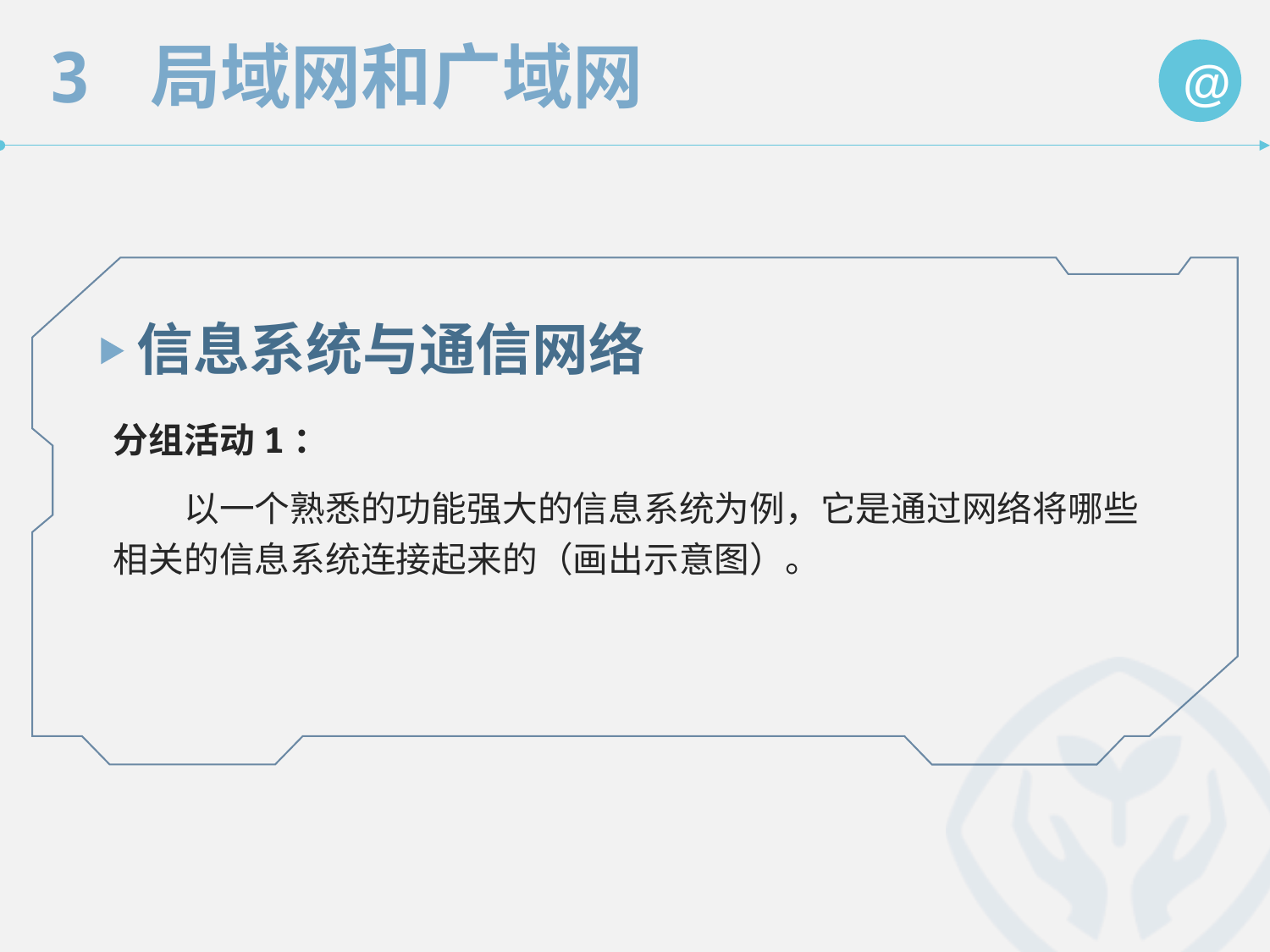

信息系统与通信网络

分组活动1：
　　以一个熟悉的功能强大的信息系统为例，它是通过网络将哪些相关的信息系统连接起来的（画出示意图）。